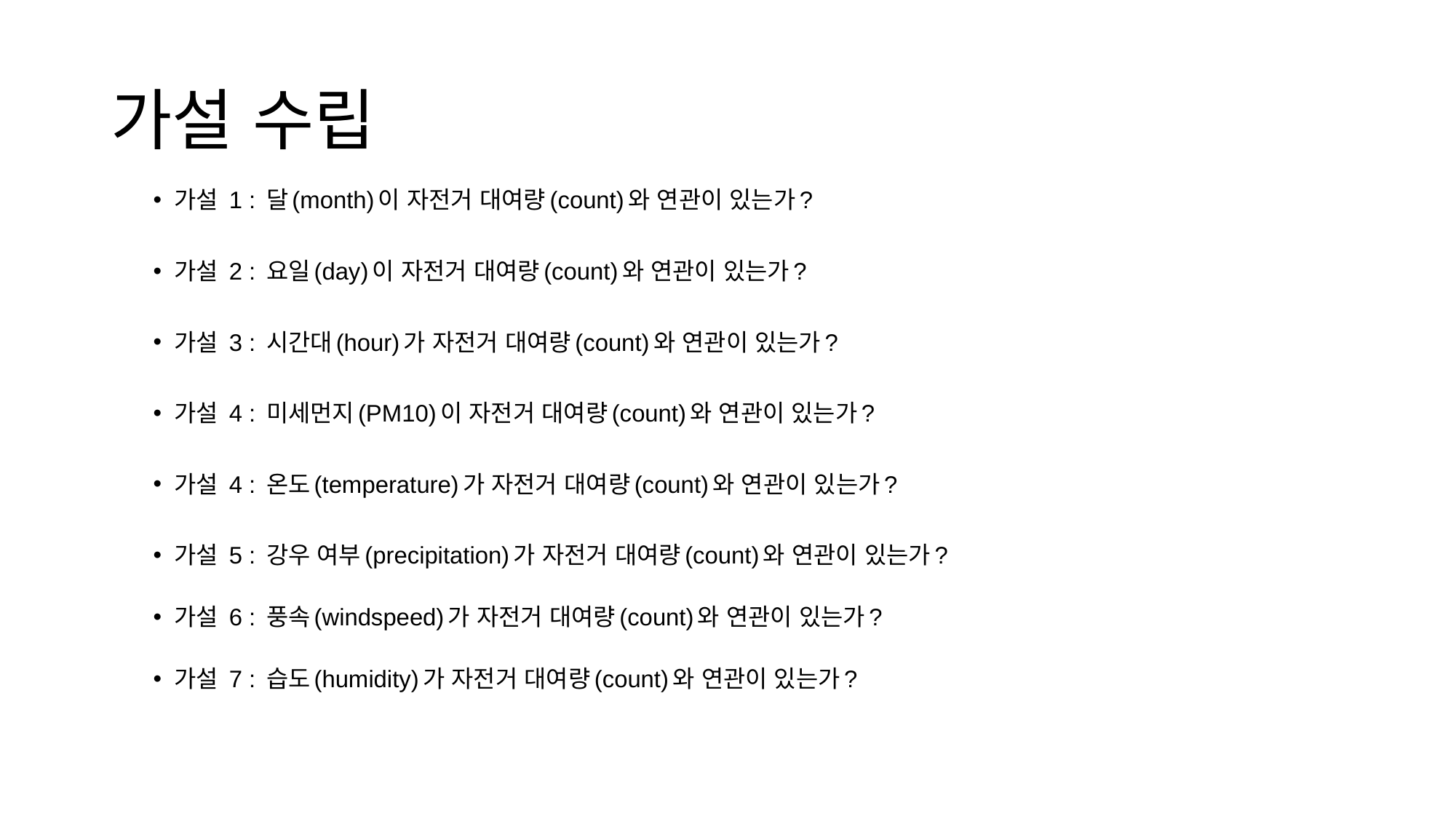

# 가설 수립
가설 1 : 달(month)이 자전거 대여량(count)와 연관이 있는가?

가설 2 : 요일(day)이 자전거 대여량(count)와 연관이 있는가?

가설 3 : 시간대(hour)가 자전거 대여량(count)와 연관이 있는가?

가설 4 : 미세먼지(PM10)이 자전거 대여량(count)와 연관이 있는가?

가설 4 : 온도(temperature)가 자전거 대여량(count)와 연관이 있는가?

가설 5 : 강우 여부(precipitation)가 자전거 대여량(count)와 연관이 있는가?

가설 6 : 풍속(windspeed)가 자전거 대여량(count)와 연관이 있는가?

가설 7 : 습도(humidity)가 자전거 대여량(count)와 연관이 있는가?